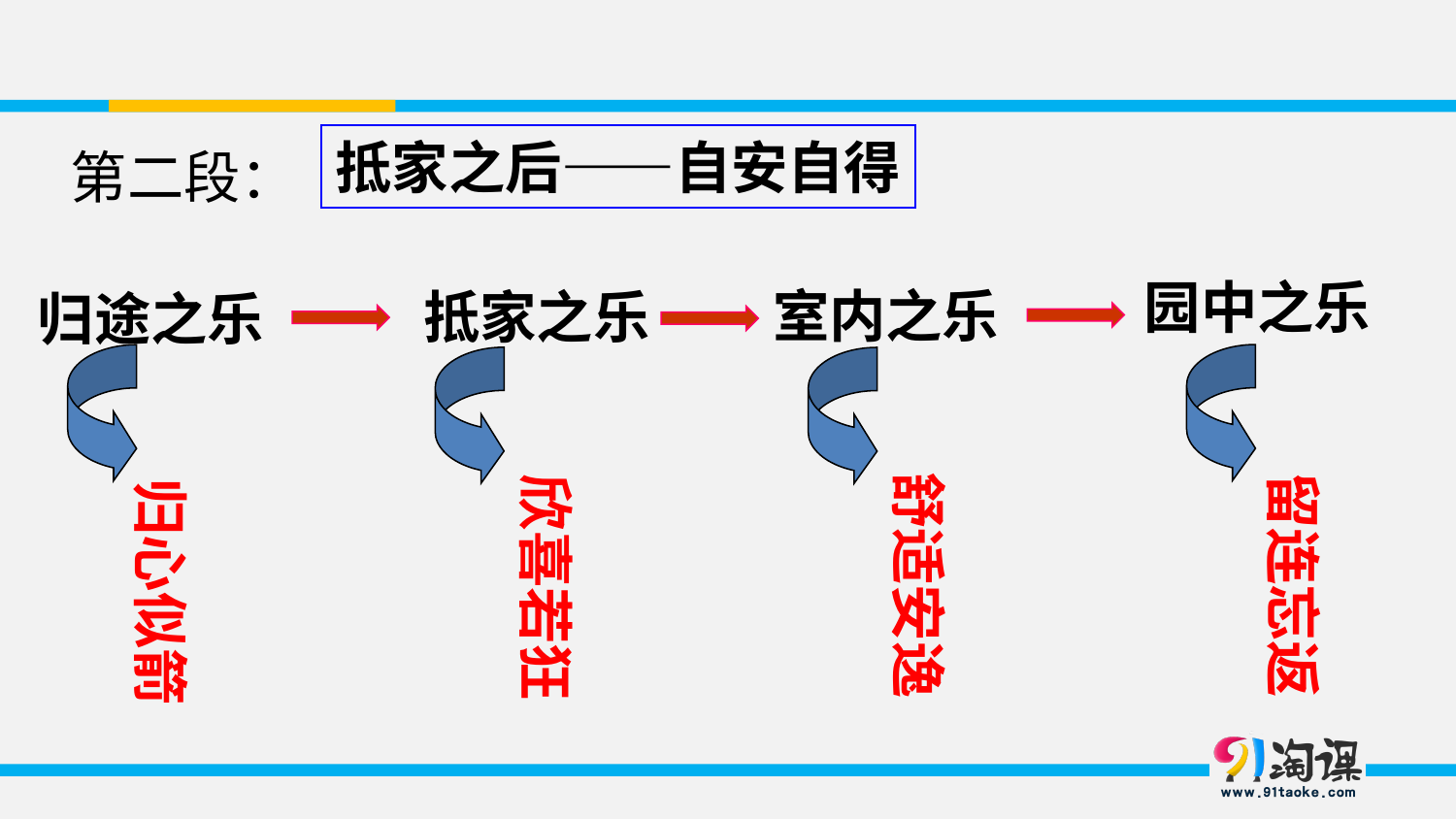

抵家之后——自安自得
第二段：
园中之乐
室内之乐
抵家之乐
归途之乐

留连忘返
舒适安逸
欣喜若狂
归心似箭